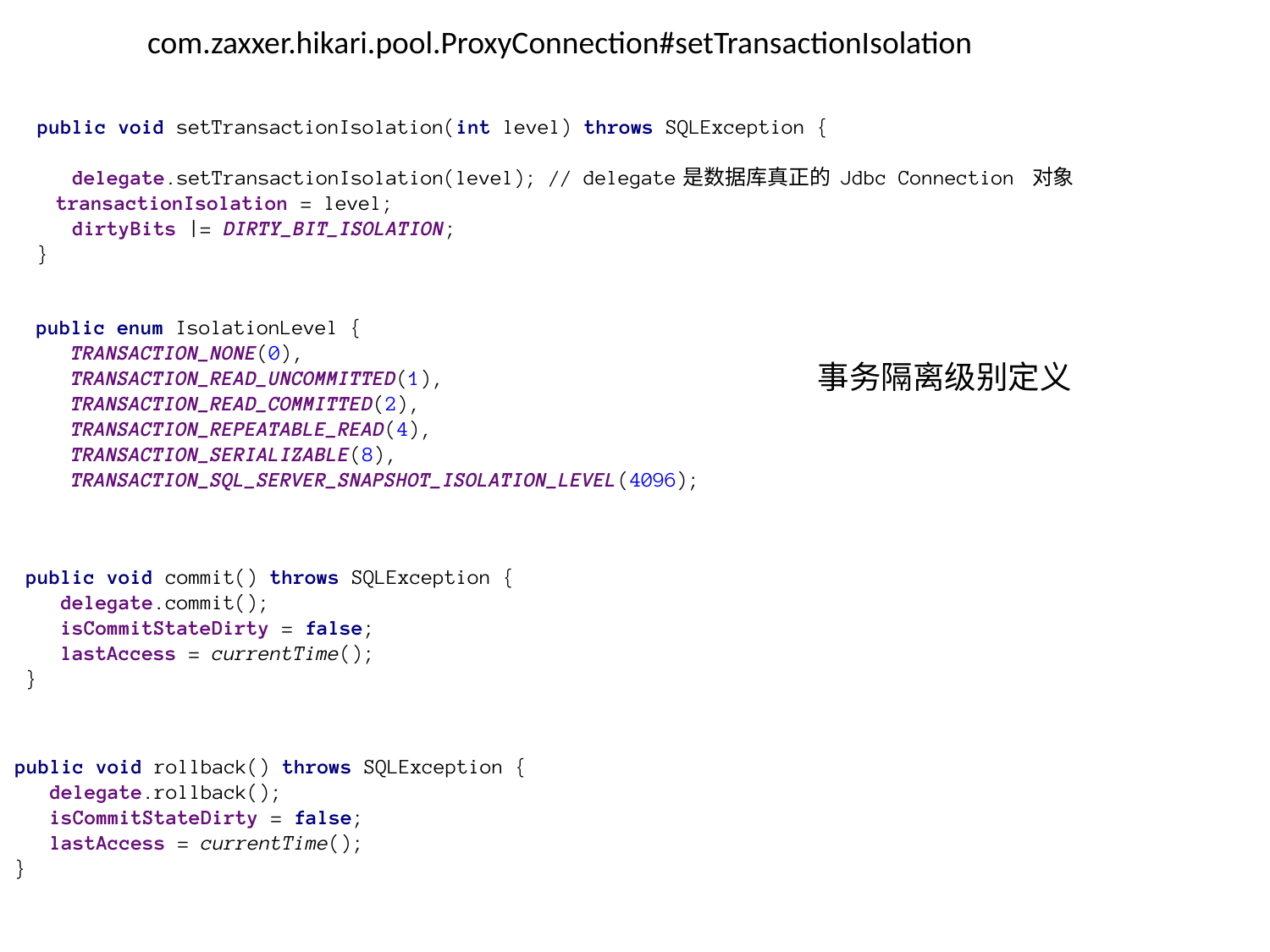

com.zaxxer.hikari.pool.ProxyConnection#setTransactionIsolation
public void setTransactionIsolation(int level) throws SQLException {
   delegate.setTransactionIsolation(level); // delegate是数据库真正的 Jdbc Connection 对象
   transactionIsolation = level;
   dirtyBits |= DIRTY_BIT_ISOLATION;
}
public enum IsolationLevel {
   TRANSACTION_NONE(0),
   TRANSACTION_READ_UNCOMMITTED(1),
   TRANSACTION_READ_COMMITTED(2),
   TRANSACTION_REPEATABLE_READ(4),
   TRANSACTION_SERIALIZABLE(8),
   TRANSACTION_SQL_SERVER_SNAPSHOT_ISOLATION_LEVEL(4096);
事务隔离级别定义
public void commit() throws SQLException {
   delegate.commit();
   isCommitStateDirty = false;
   lastAccess = currentTime();
}
public void rollback() throws SQLException {
   delegate.rollback();
   isCommitStateDirty = false;
   lastAccess = currentTime();
}